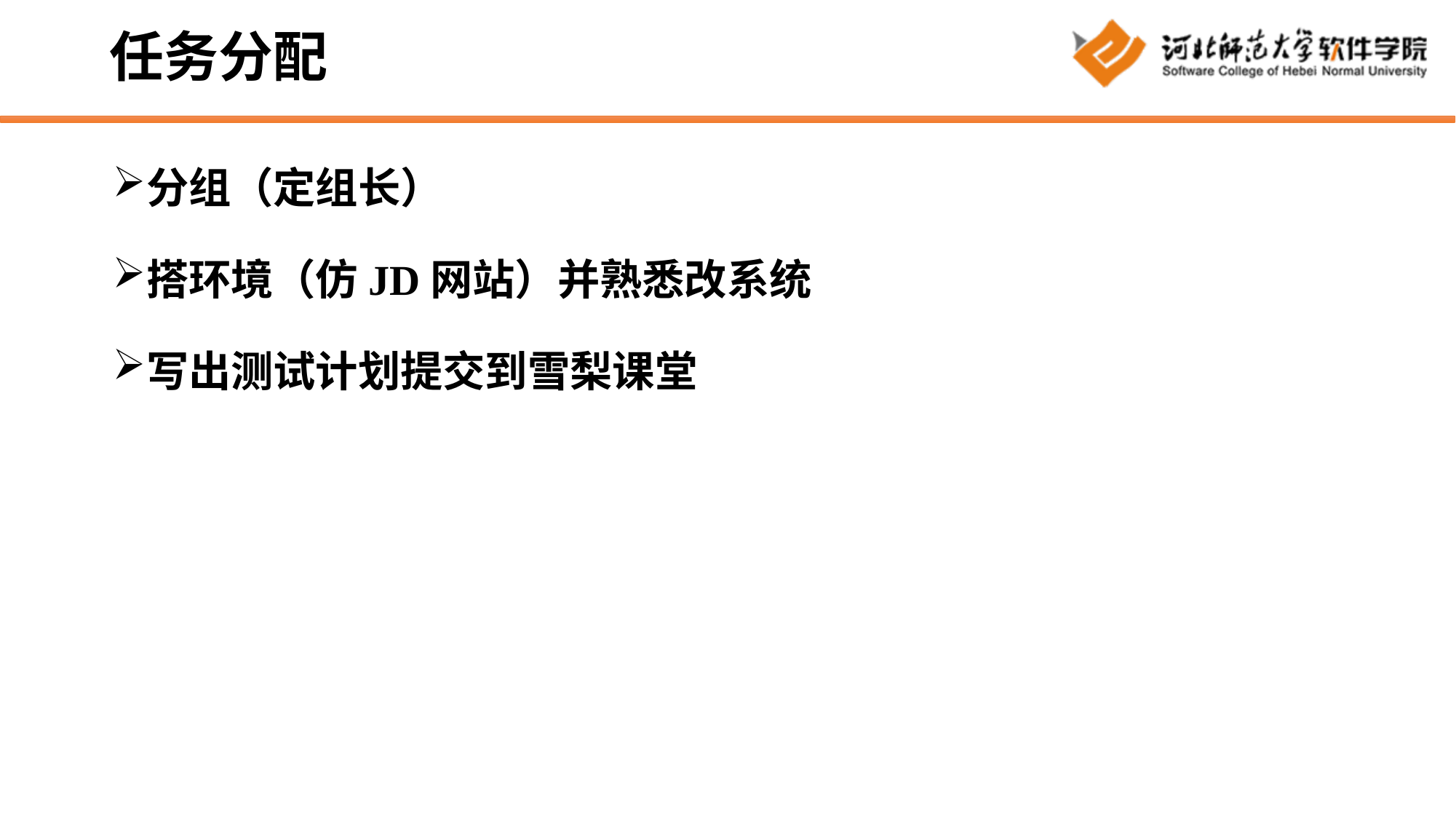

# 任务分配
分组（定组长）
搭环境（仿JD网站）并熟悉改系统
写出测试计划提交到雪梨课堂